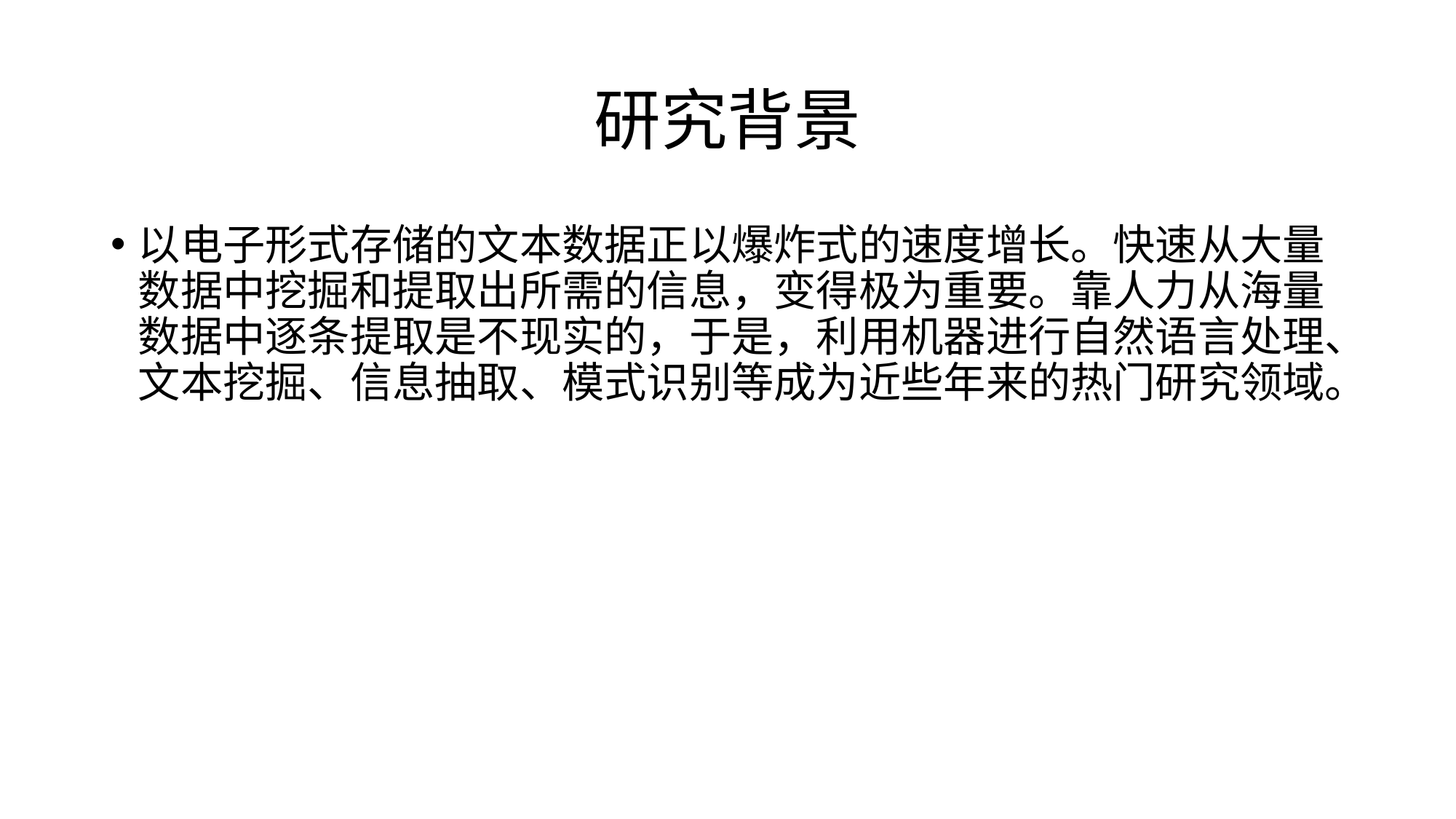

# 研究背景
以电子形式存储的文本数据正以爆炸式的速度增长。快速从大量数据中挖掘和提取出所需的信息，变得极为重要。靠人力从海量数据中逐条提取是不现实的，于是，利用机器进行自然语言处理、文本挖掘、信息抽取、模式识别等成为近些年来的热门研究领域。